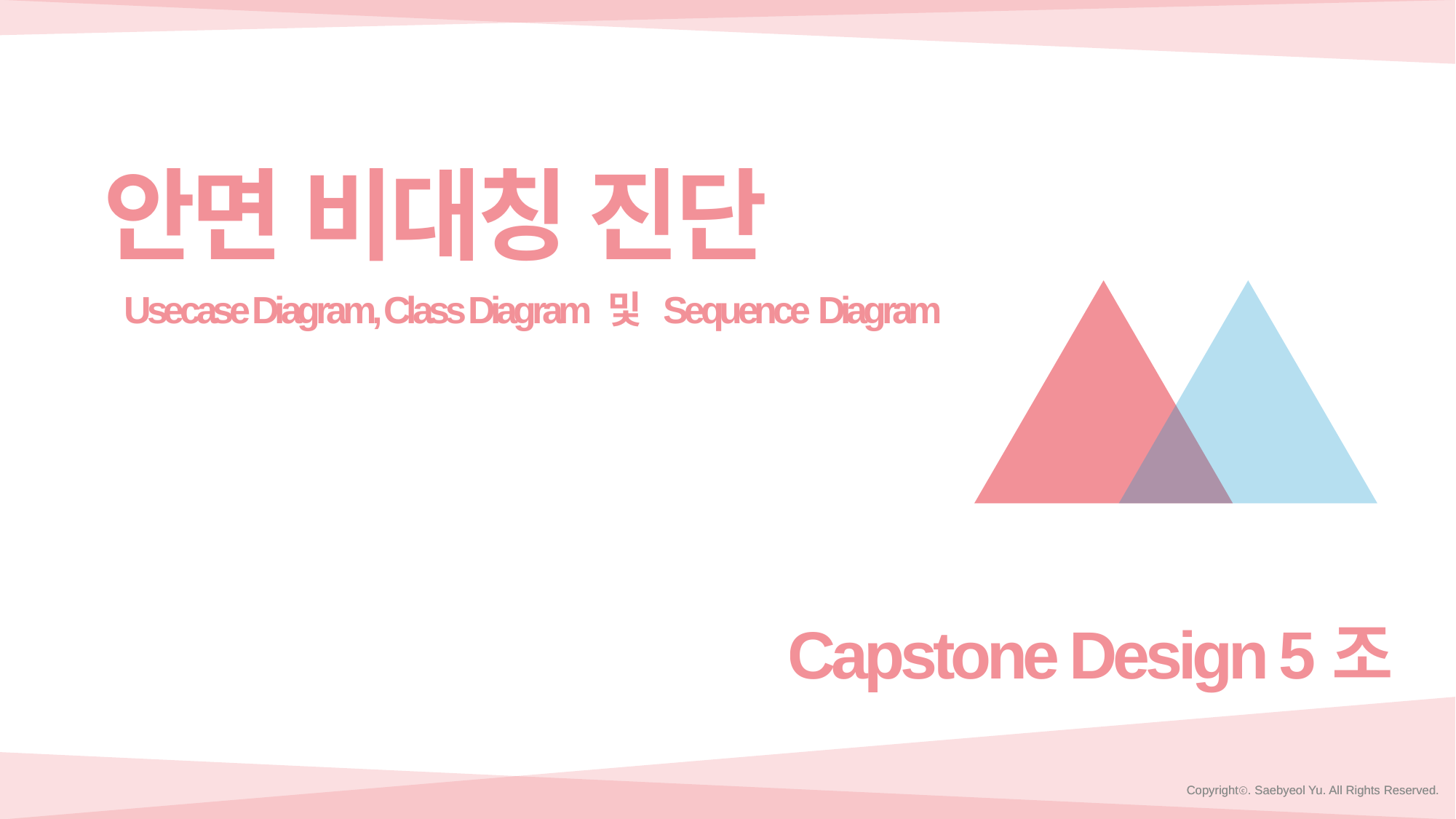

안면 비대칭 진단

Usecase Diagram, Class Diagram 및  Sequence  Diagram

Capstone Design 5조
Copyrightⓒ. Saebyeol Yu. All Rights Reserved.